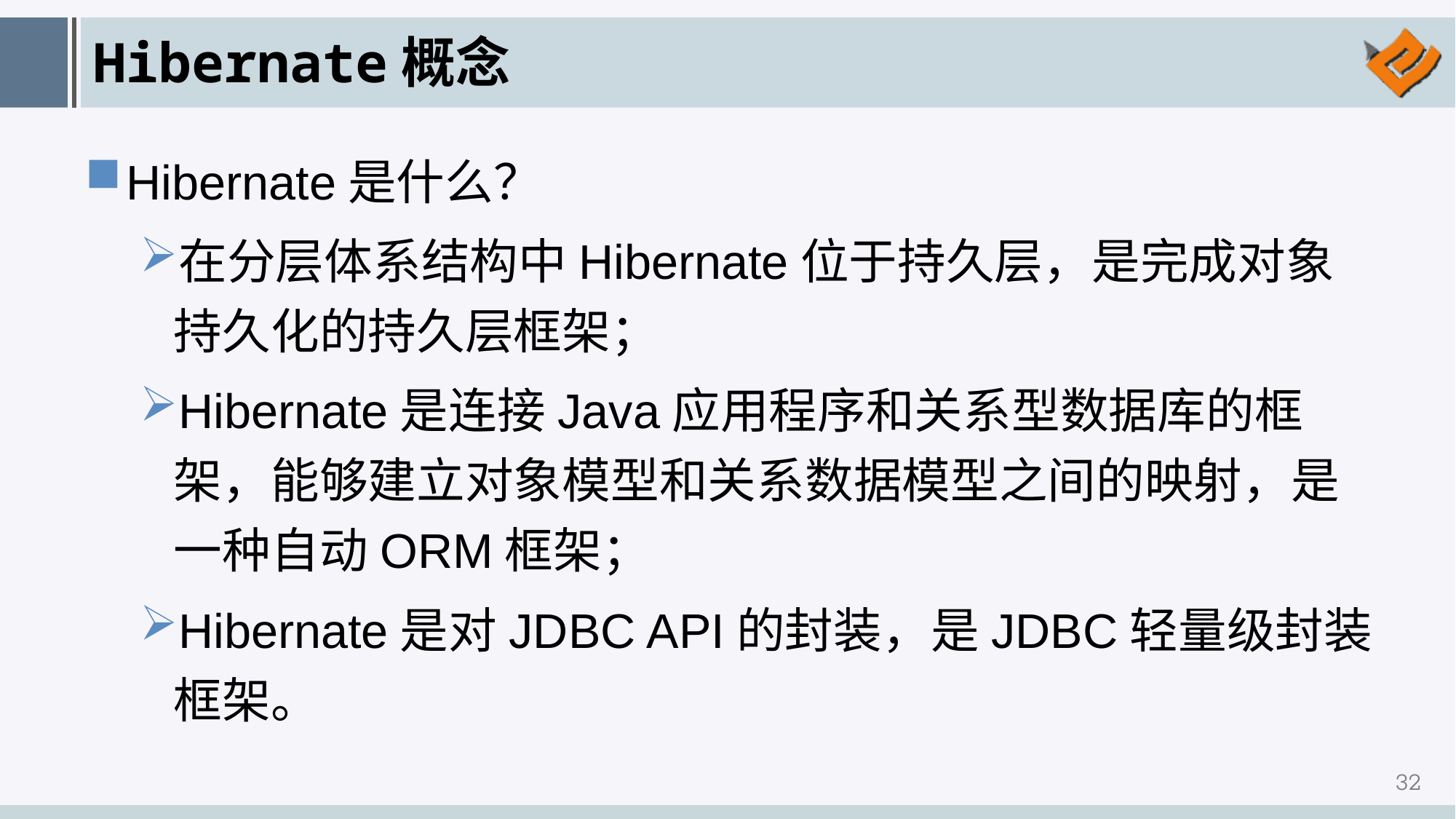

# Hibernate概念
Hibernate是什么？
在分层体系结构中Hibernate位于持久层，是完成对象持久化的持久层框架；
Hibernate是连接Java应用程序和关系型数据库的框架，能够建立对象模型和关系数据模型之间的映射，是一种自动ORM框架；
Hibernate是对JDBC API的封装，是JDBC轻量级封装框架。